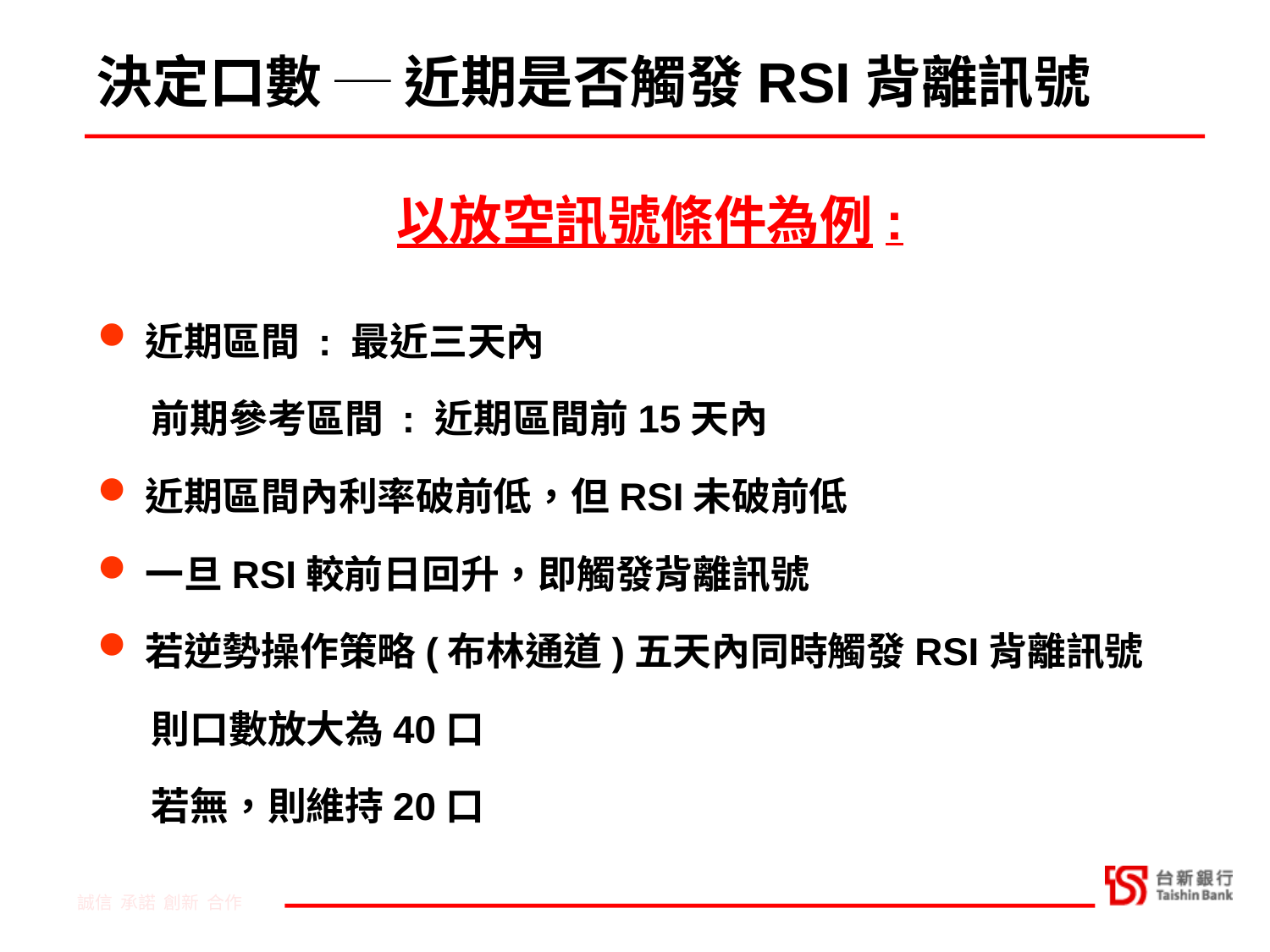

# 決定口數 ─ 近期是否觸發RSI背離訊號

以放空訊號條件為例:

近期區間 : 最近三天內
     前期參考區間 : 近期區間前15天內
近期區間內利率破前低，但RSI未破前低
一旦RSI較前日回升，即觸發背離訊號
若逆勢操作策略(布林通道)五天內同時觸發RSI背離訊號
     則口數放大為40口
     若無，則維持20口

13